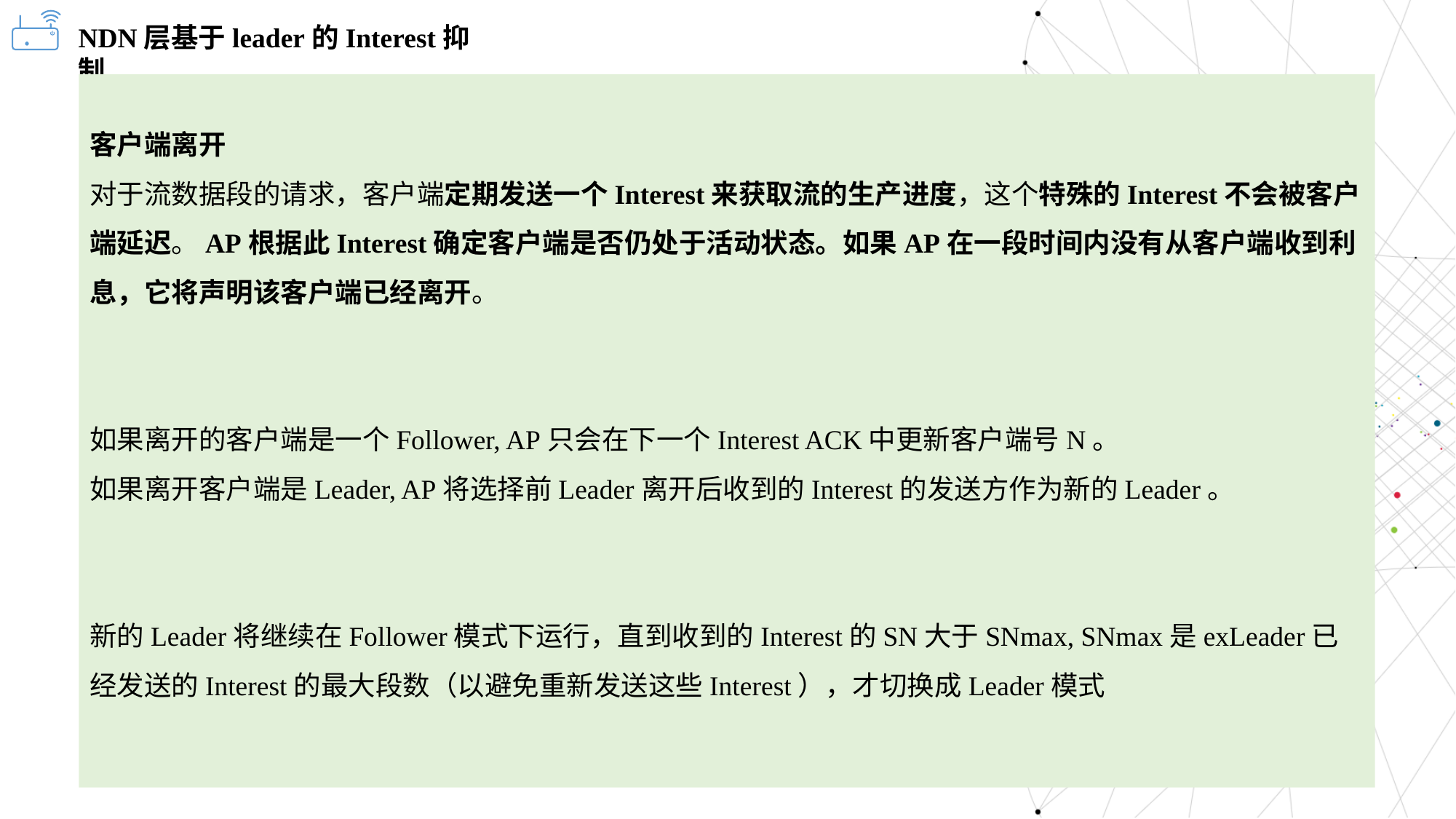

NDN层基于leader的Interest抑制
客户端离开
对于流数据段的请求，客户端定期发送一个Interest来获取流的生产进度，这个特殊的Interest不会被客户端延迟。AP根据此Interest确定客户端是否仍处于活动状态。如果AP在一段时间内没有从客户端收到利息，它将声明该客户端已经离开。

如果离开的客户端是一个Follower, AP只会在下一个Interest ACK中更新客户端号N。
如果离开客户端是Leader, AP将选择前Leader离开后收到的Interest的发送方作为新的Leader。

新的Leader将继续在Follower模式下运行，直到收到的Interest的SN大于SNmax, SNmax是exLeader已经发送的Interest的最大段数（以避免重新发送这些Interest），才切换成Leader模式